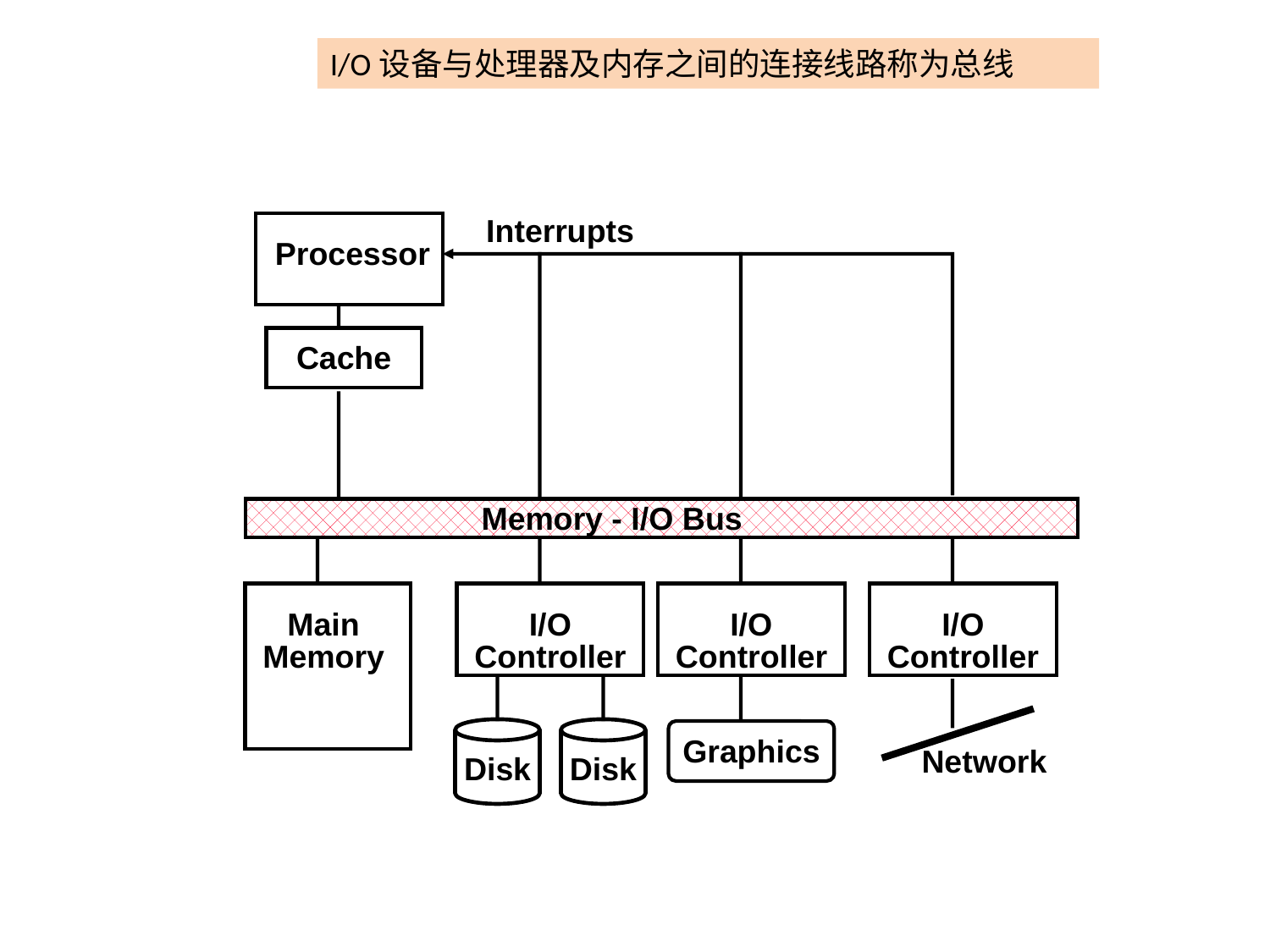

I/O设备与处理器及内存之间的连接线路称为总线
Interrupts

Processor

Cache

Memory - I/O Bus

Main
Memory
I/O
Controller
I/O
Controller
I/O
Controller

Graphics
Network
Disk
Disk